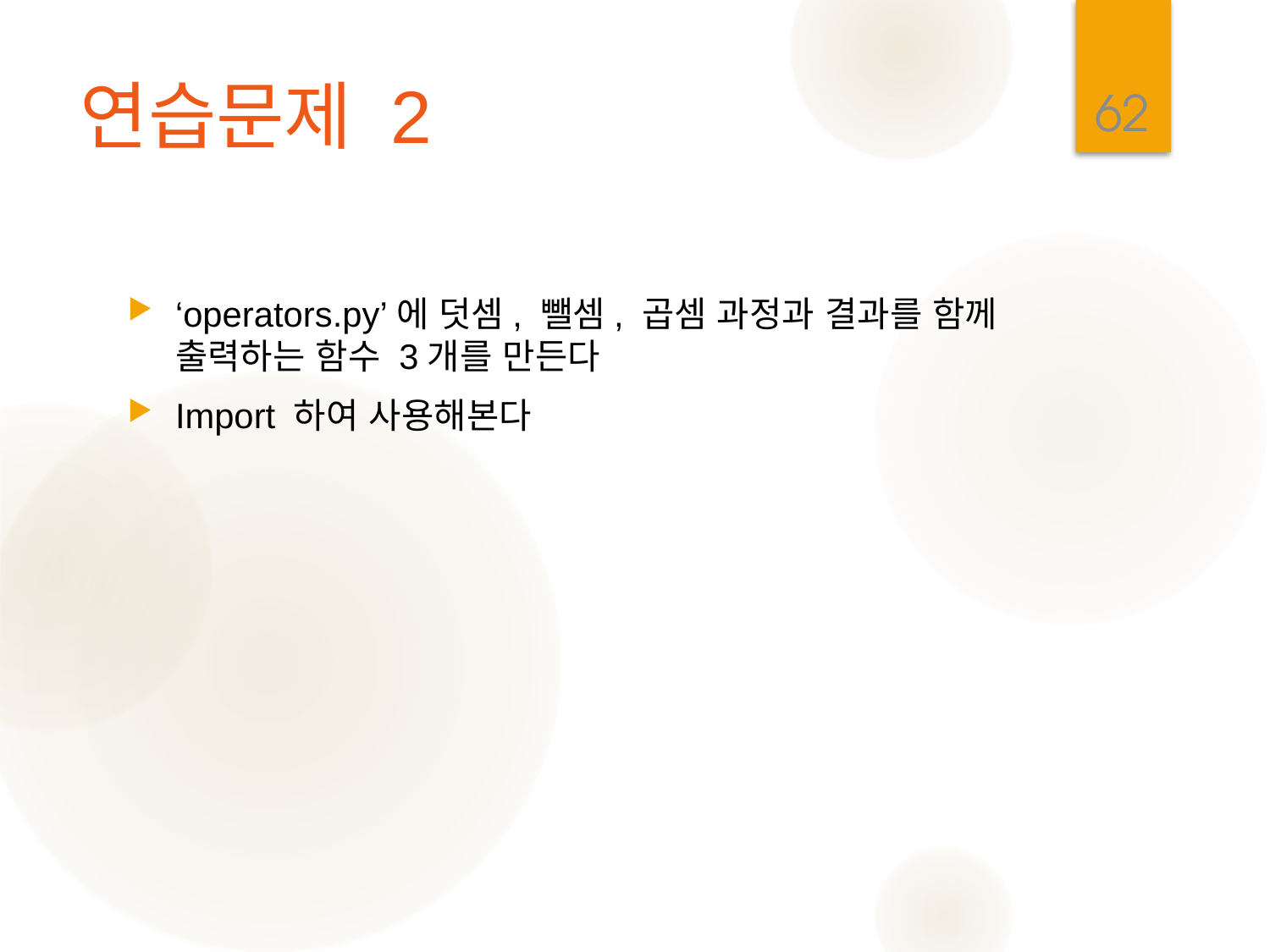

62
# 연습문제 2
‘operators.py’에 덧셈, 뺄셈, 곱셈 과정과 결과를 함께 출력하는 함수 3개를 만든다
Import 하여 사용해본다